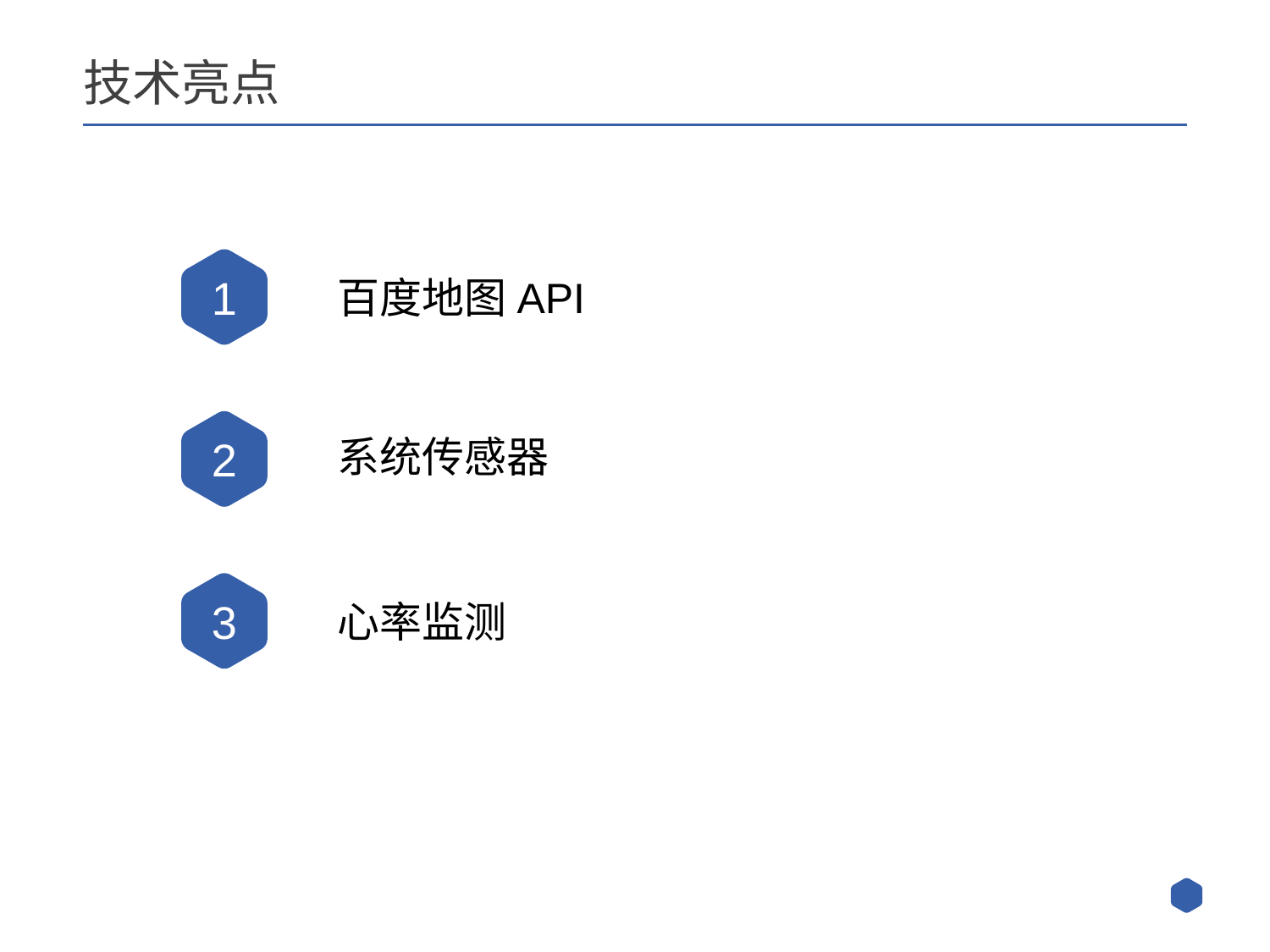

技术亮点
1
百度地图API
2
系统传感器
3
心率监测